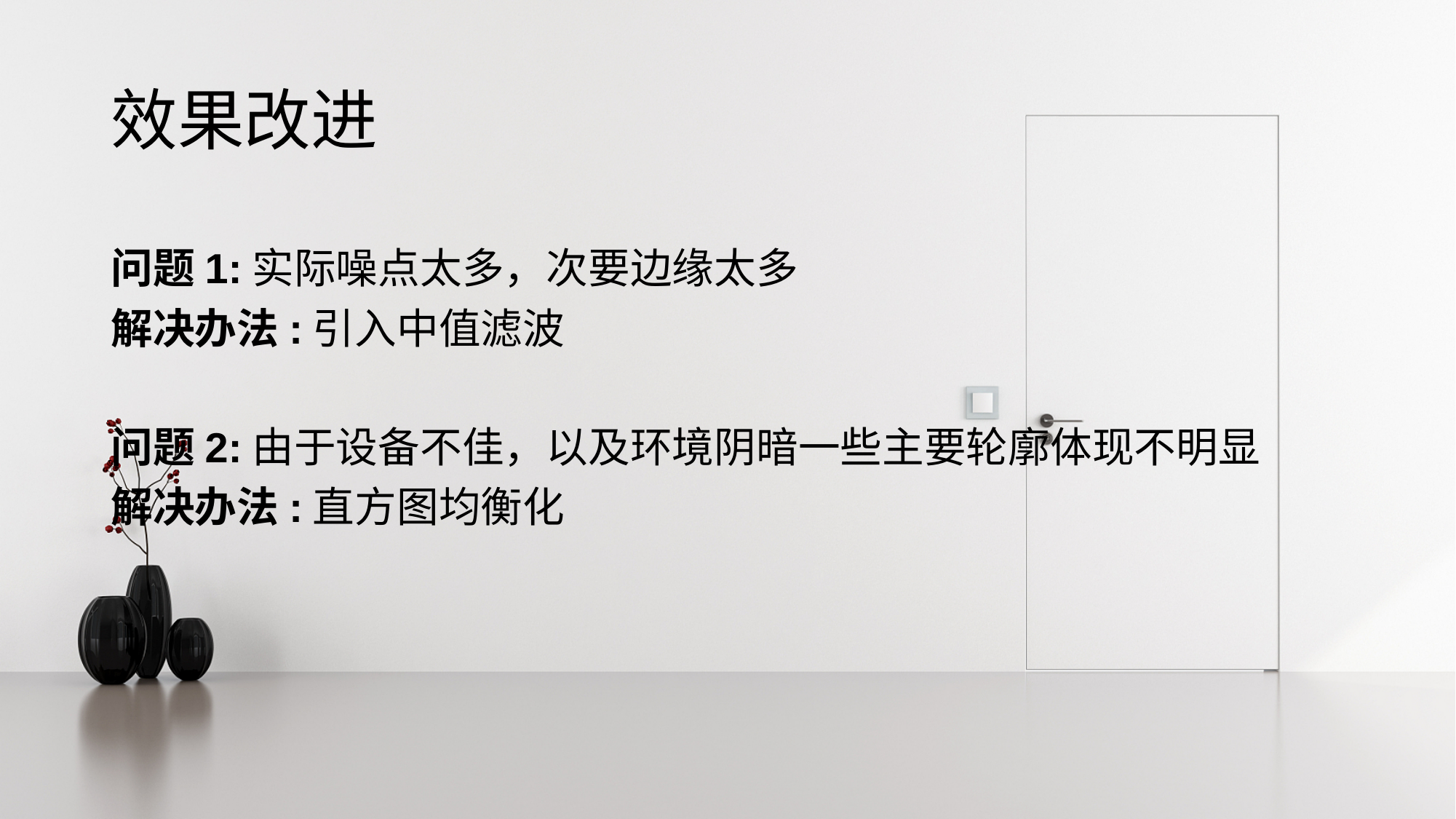

# 效果改进
问题1:实际噪点太多，次要边缘太多
解决办法:引入中值滤波
问题2:由于设备不佳，以及环境阴暗一些主要轮廓体现不明显
解决办法:直方图均衡化